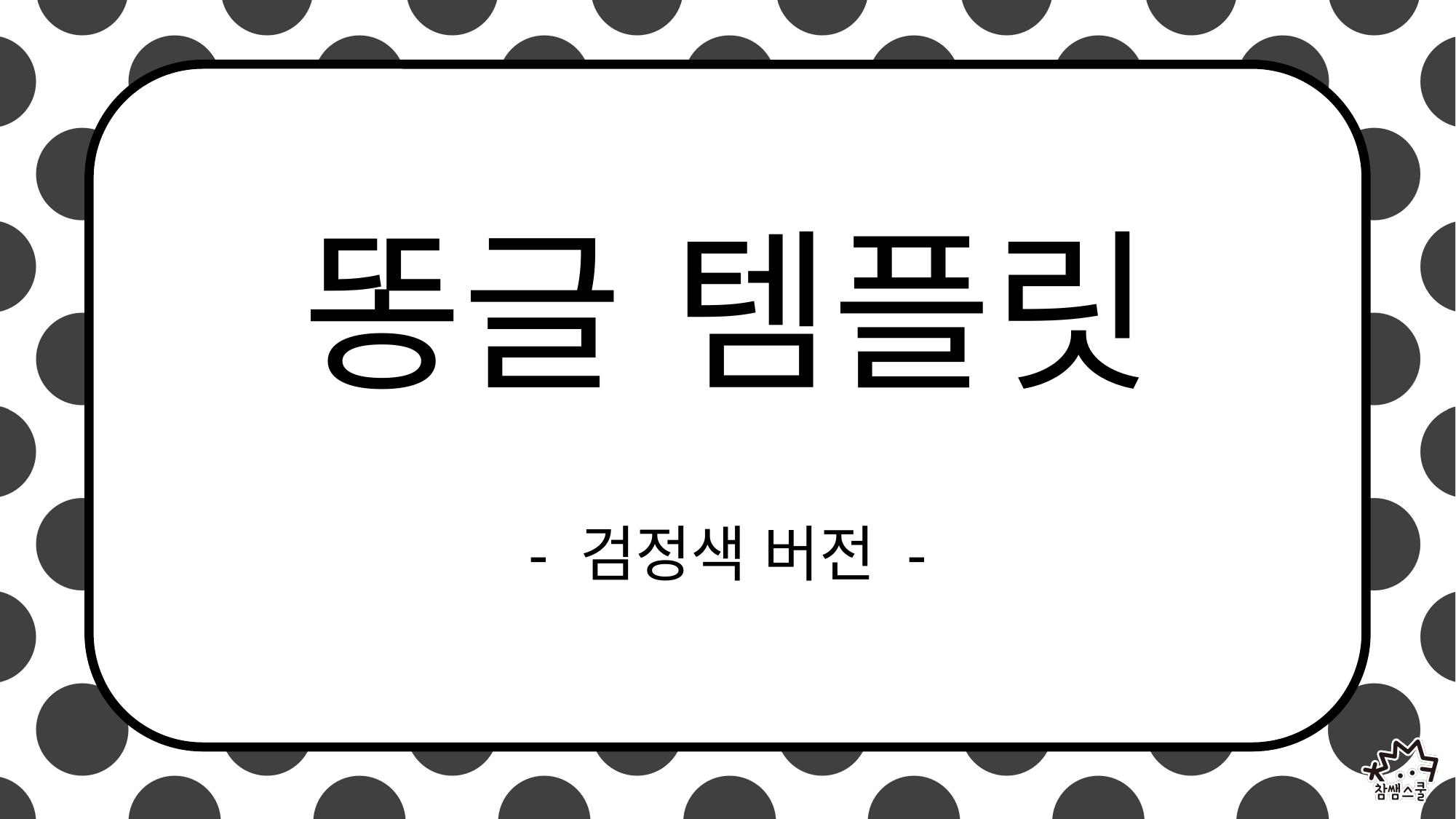

# 똥글 템플릿

- 검정색 버전 -